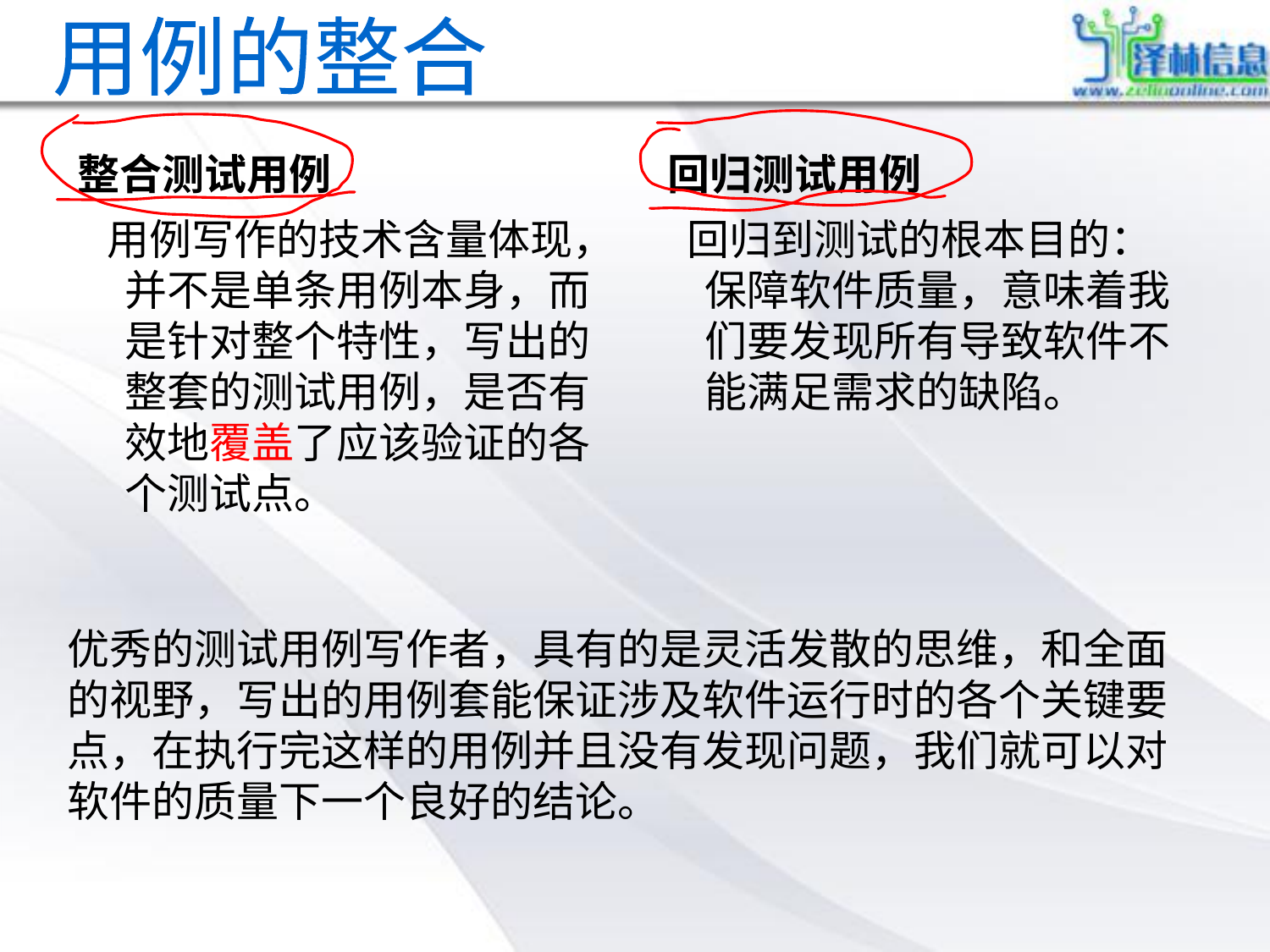

用例的整合
整合测试用例
回归测试用例
  用例写作的技术含量体现，并不是单条用例本身，而是针对整个特性，写出的整套的测试用例，是否有效地覆盖了应该验证的各个测试点。

  回归到测试的根本目的：保障软件质量，意味着我们要发现所有导致软件不能满足需求的缺陷。
# 优秀的测试用例写作者，具有的是灵活发散的思维，和全面的视野，写出的用例套能保证涉及软件运行时的各个关键要点，在执行完这样的用例并且没有发现问题，我们就可以对软件的质量下一个良好的结论。